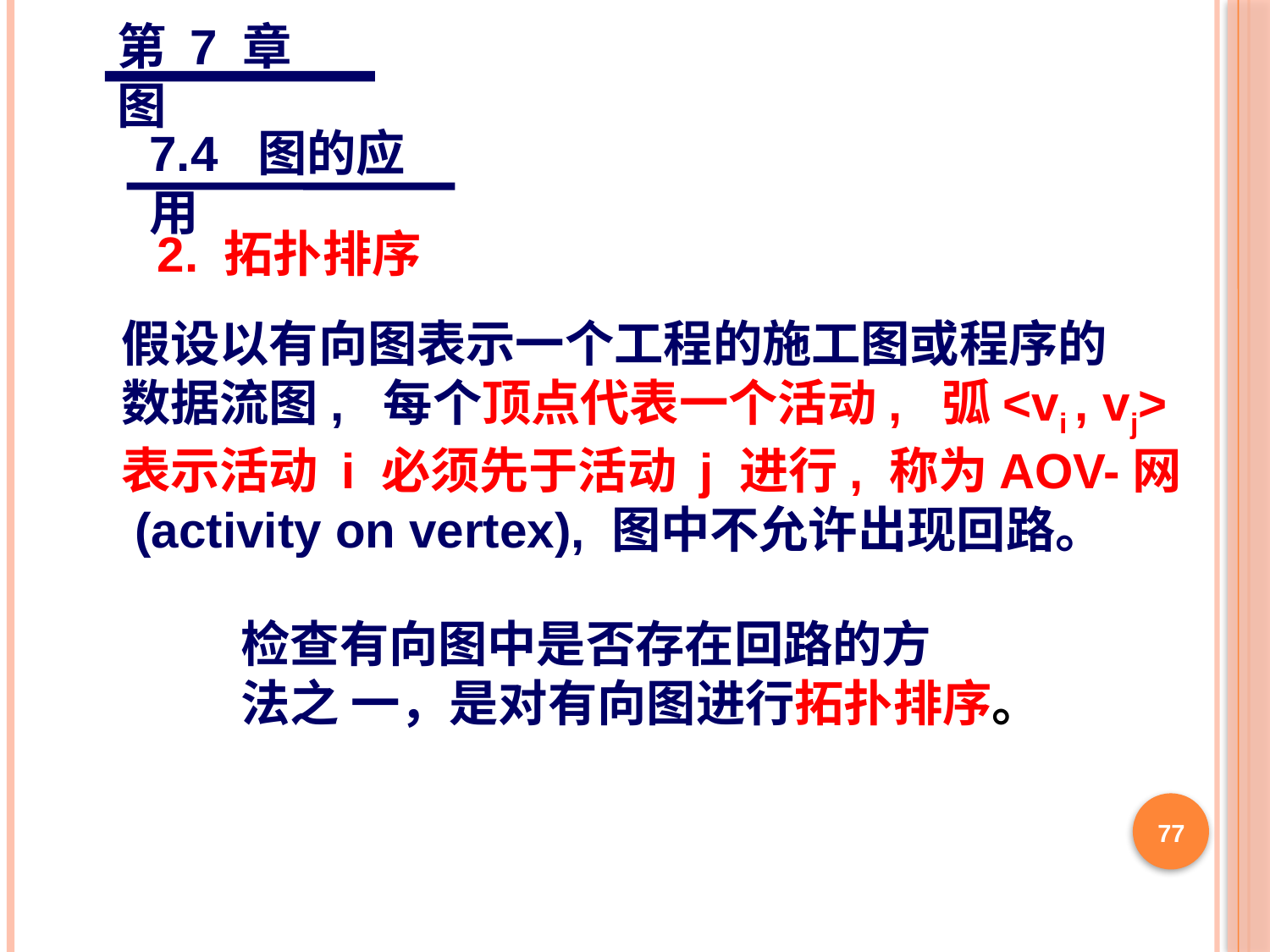

第 7 章  图

7.4  图的应用

2. 拓扑排序
假设以有向图表示一个工程的施工图或程序的
数据流图,  每个顶点代表一个活动,  弧<vi , vj>
表示活动 i 必须先于活动 j 进行, 称为AOV-网
 (activity on vertex), 图中不允许出现回路。
检查有向图中是否存在回路的方
法之 一，是对有向图进行拓扑排序。
77